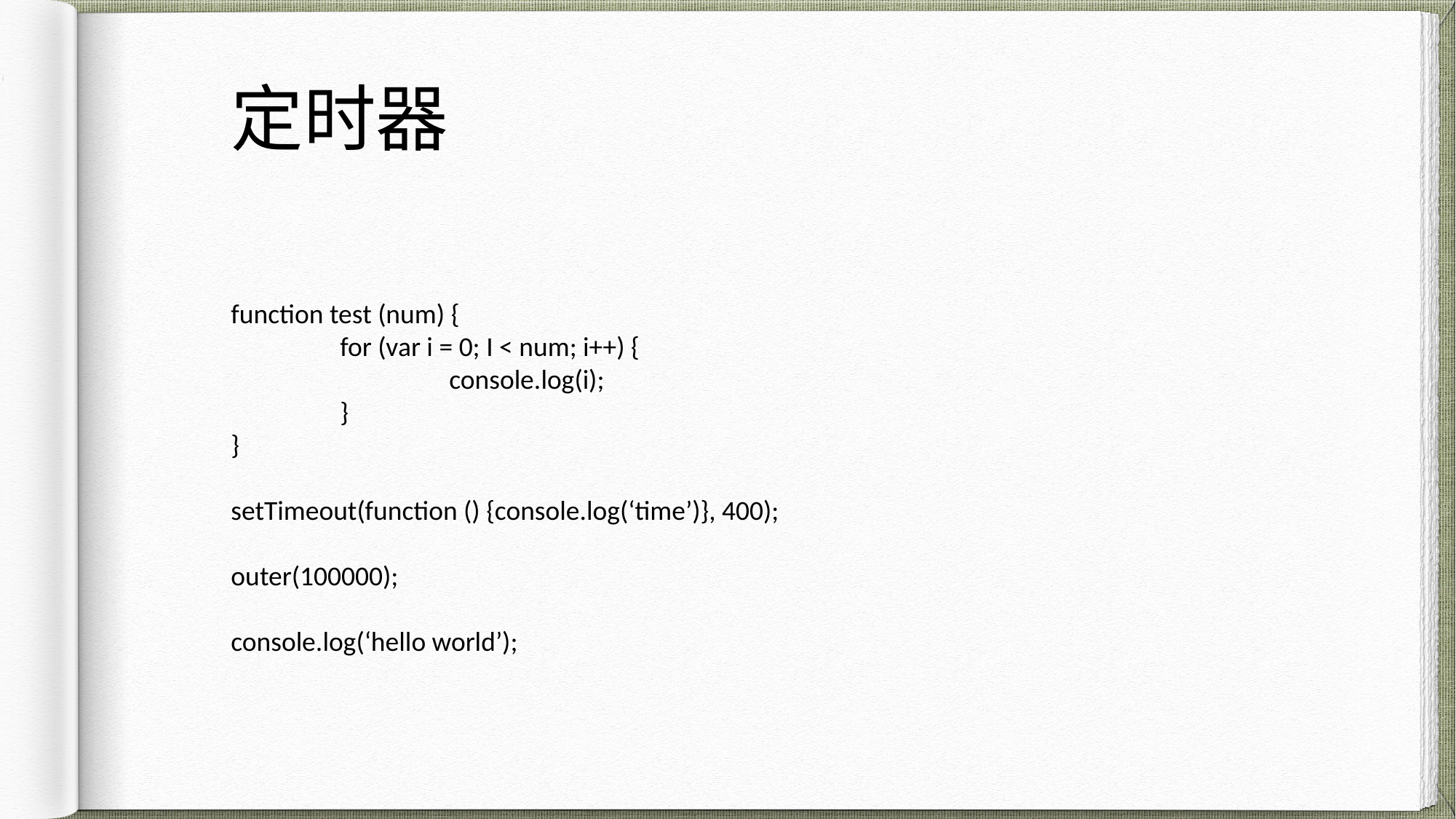

# 定时器

function test (num) {
	for (var i = 0; I < num; i++) {
		console.log(i);
	}
}

setTimeout(function () {console.log(‘time’)}, 400);

outer(100000);

console.log(‘hello world’);